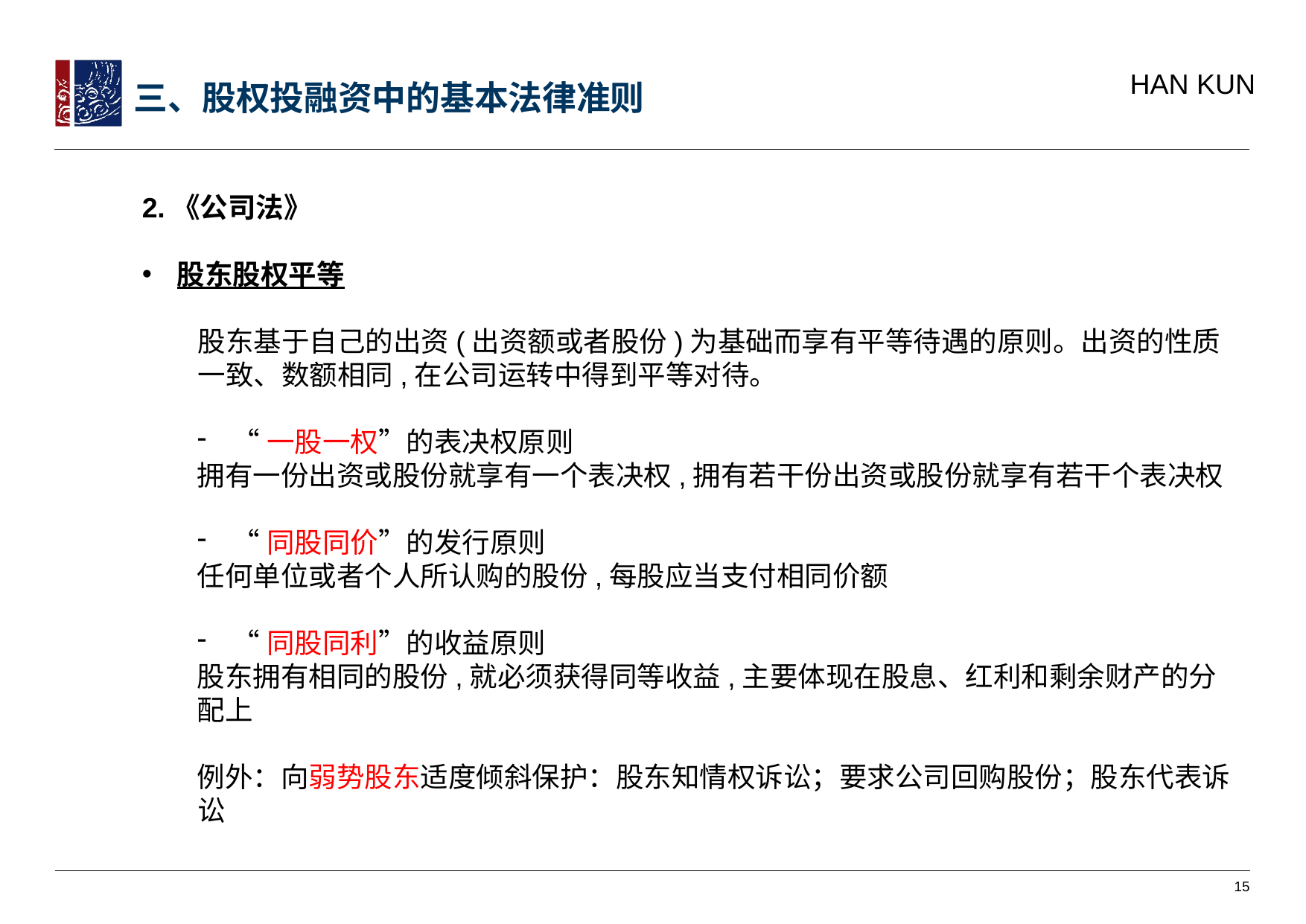

三、股权投融资中的基本法律准则
2.《公司法》

股东股权平等

股东基于自己的出资(出资额或者股份)为基础而享有平等待遇的原则。出资的性质一致、数额相同,在公司运转中得到平等对待。

“一股一权”的表决权原则
拥有一份出资或股份就享有一个表决权,拥有若干份出资或股份就享有若干个表决权

“同股同价”的发行原则
任何单位或者个人所认购的股份,每股应当支付相同价额

“同股同利”的收益原则
股东拥有相同的股份,就必须获得同等收益,主要体现在股息、红利和剩余财产的分配上

例外：向弱势股东适度倾斜保护：股东知情权诉讼；要求公司回购股份；股东代表诉讼